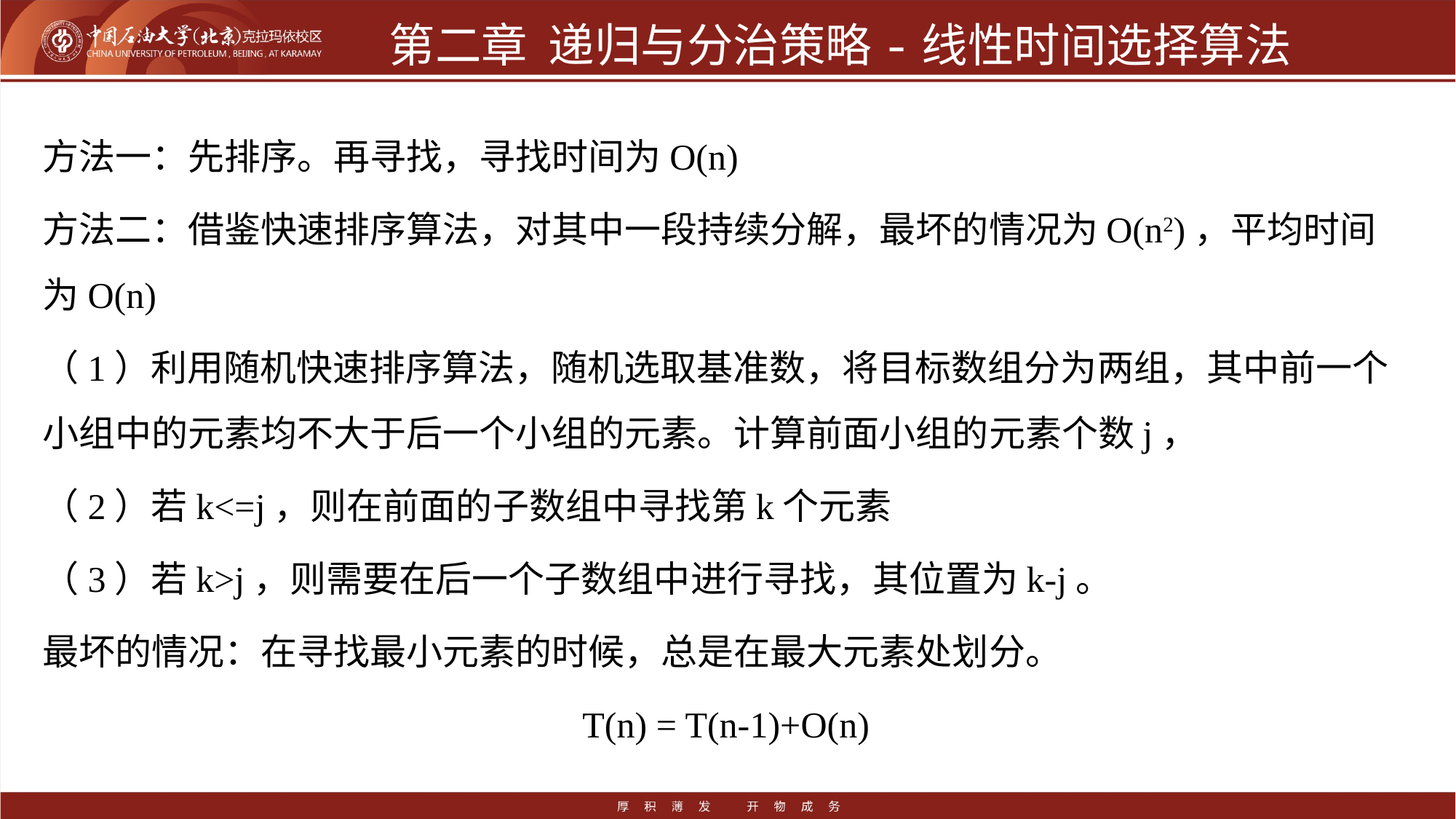

# 第二章  递归与分治策略-线性时间选择算法
方法一：先排序。再寻找，寻找时间为O(n)
方法二：借鉴快速排序算法，对其中一段持续分解，最坏的情况为O(n2)，平均时间为O(n)
（1）利用随机快速排序算法，随机选取基准数，将目标数组分为两组，其中前一个小组中的元素均不大于后一个小组的元素。计算前面小组的元素个数j，
（2）若k<=j，则在前面的子数组中寻找第k个元素
（3）若k>j，则需要在后一个子数组中进行寻找，其位置为k-j。
最坏的情况：在寻找最小元素的时候，总是在最大元素处划分。
T(n) = T(n-1)+O(n)